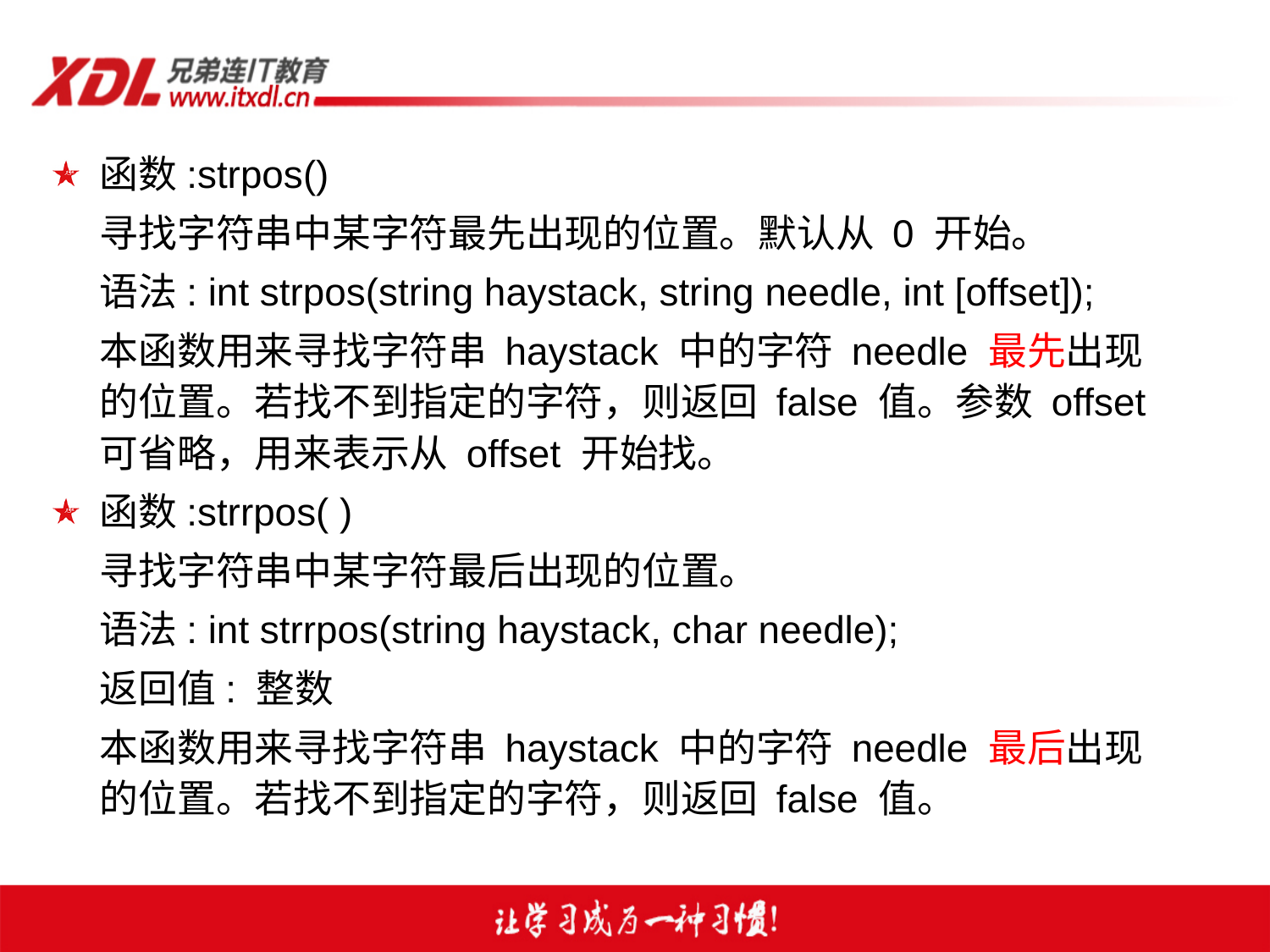

函数:strpos()
	寻找字符串中某字符最先出现的位置。默认从 0 开始。
	语法: int strpos(string haystack, string needle, int [offset]);
	本函数用来寻找字符串 haystack 中的字符 needle 最先出现的位置。若找不到指定的字符，则返回 false 值。参数 offset 可省略，用来表示从 offset 开始找。
函数:strrpos( )
	寻找字符串中某字符最后出现的位置。
	语法: int strrpos(string haystack, char needle);
	返回值: 整数
	本函数用来寻找字符串 haystack 中的字符 needle 最后出现的位置。若找不到指定的字符，则返回 false 值。